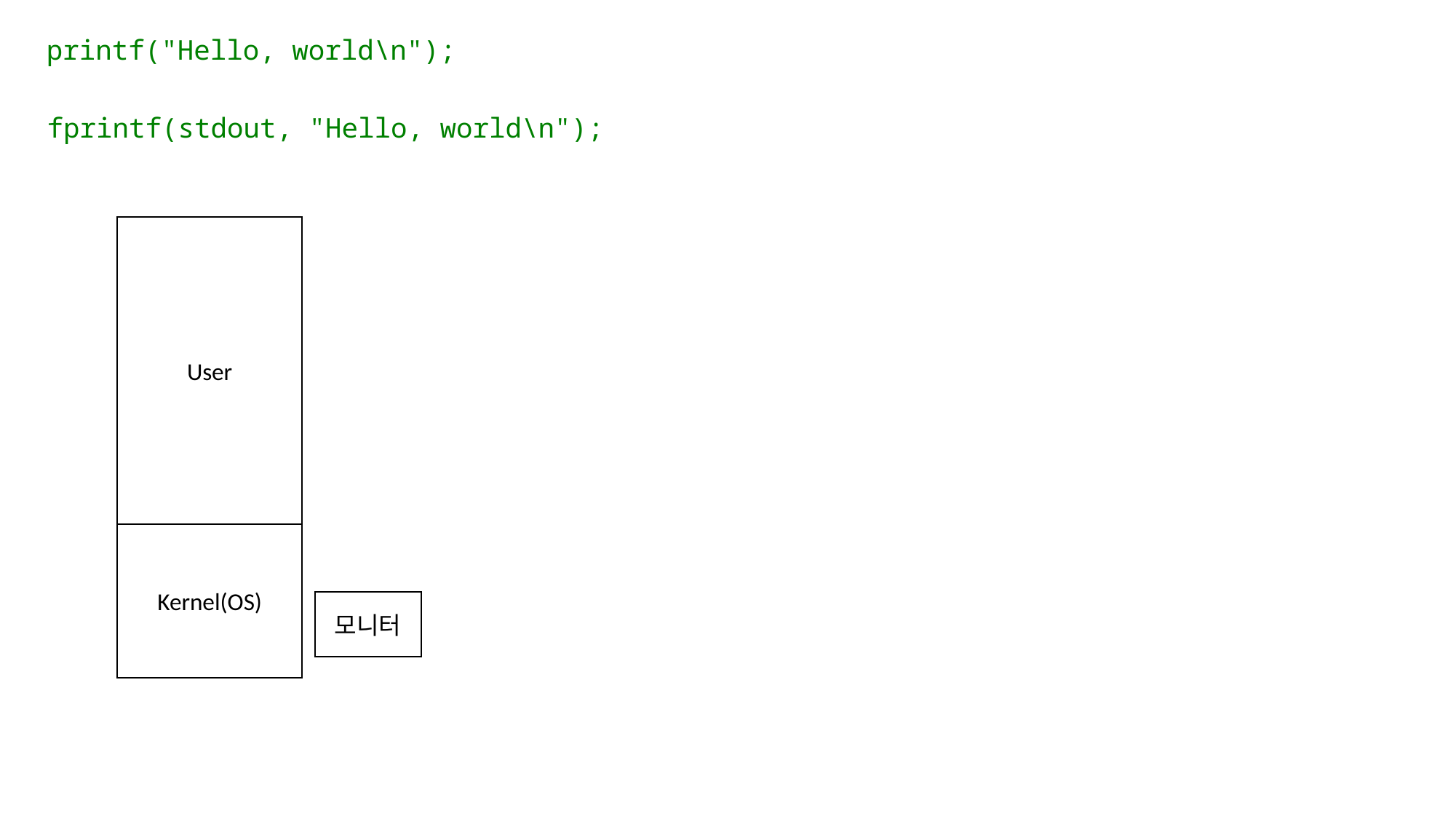

printf("Hello, world\n");
fprintf(stdout, "Hello, world\n");
User

Kernel(OS)
모니터